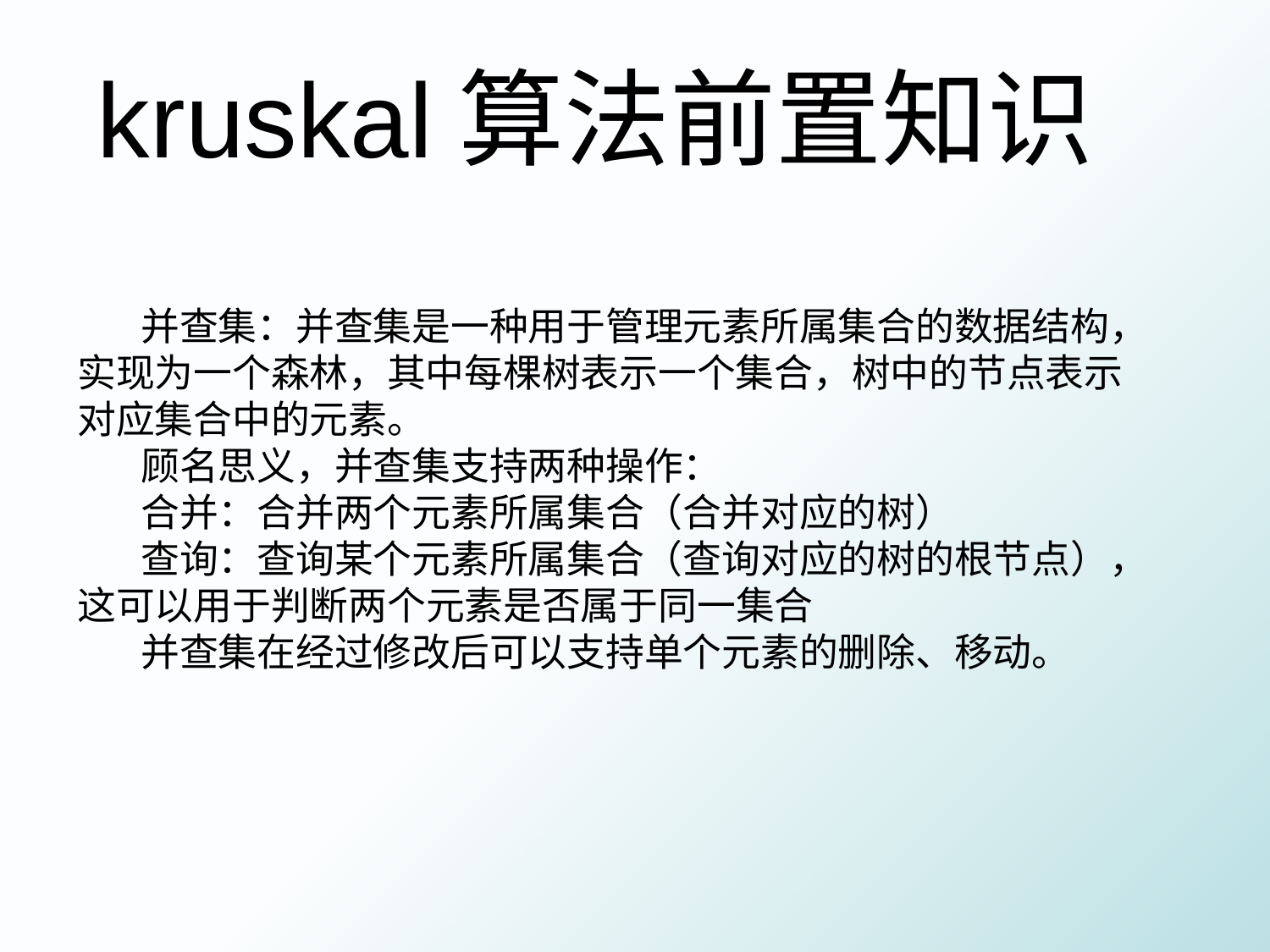

kruskal算法前置知识
并查集：并查集是一种用于管理元素所属集合的数据结构，实现为一个森林，其中每棵树表示一个集合，树中的节点表示对应集合中的元素。
顾名思义，并查集支持两种操作：
合并：合并两个元素所属集合（合并对应的树）
查询：查询某个元素所属集合（查询对应的树的根节点），这可以用于判断两个元素是否属于同一集合
并查集在经过修改后可以支持单个元素的删除、移动。